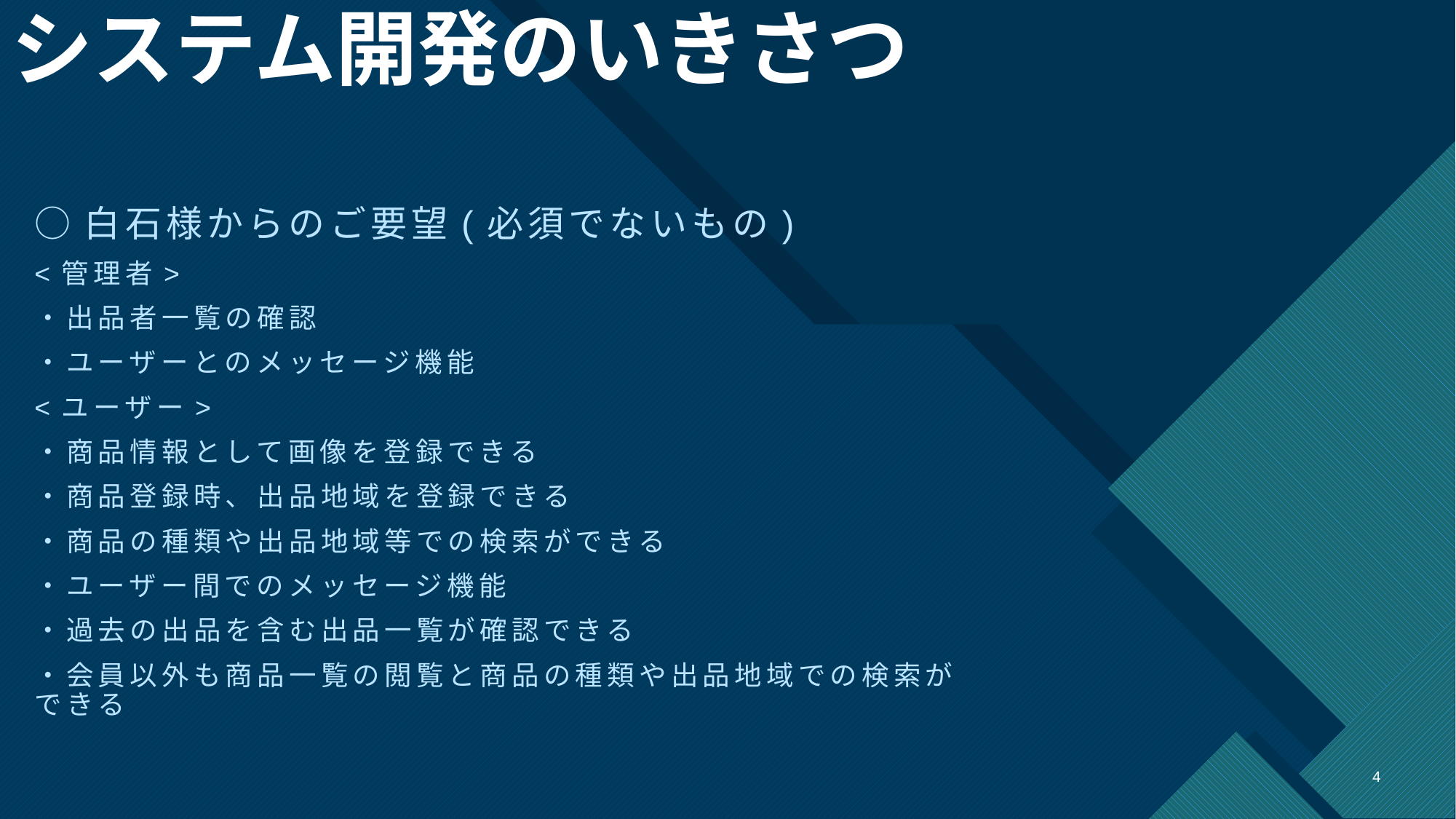

# システム開発のいきさつ
○白石様からのご要望(必須でないもの)
<管理者>
・出品者一覧の確認
・ユーザーとのメッセージ機能
<ユーザー>
・商品情報として画像を登録できる
・商品登録時、出品地域を登録できる
・商品の種類や出品地域等での検索ができる
・ユーザー間でのメッセージ機能
・過去の出品を含む出品一覧が確認できる
・会員以外も商品一覧の閲覧と商品の種類や出品地域での検索ができる
4